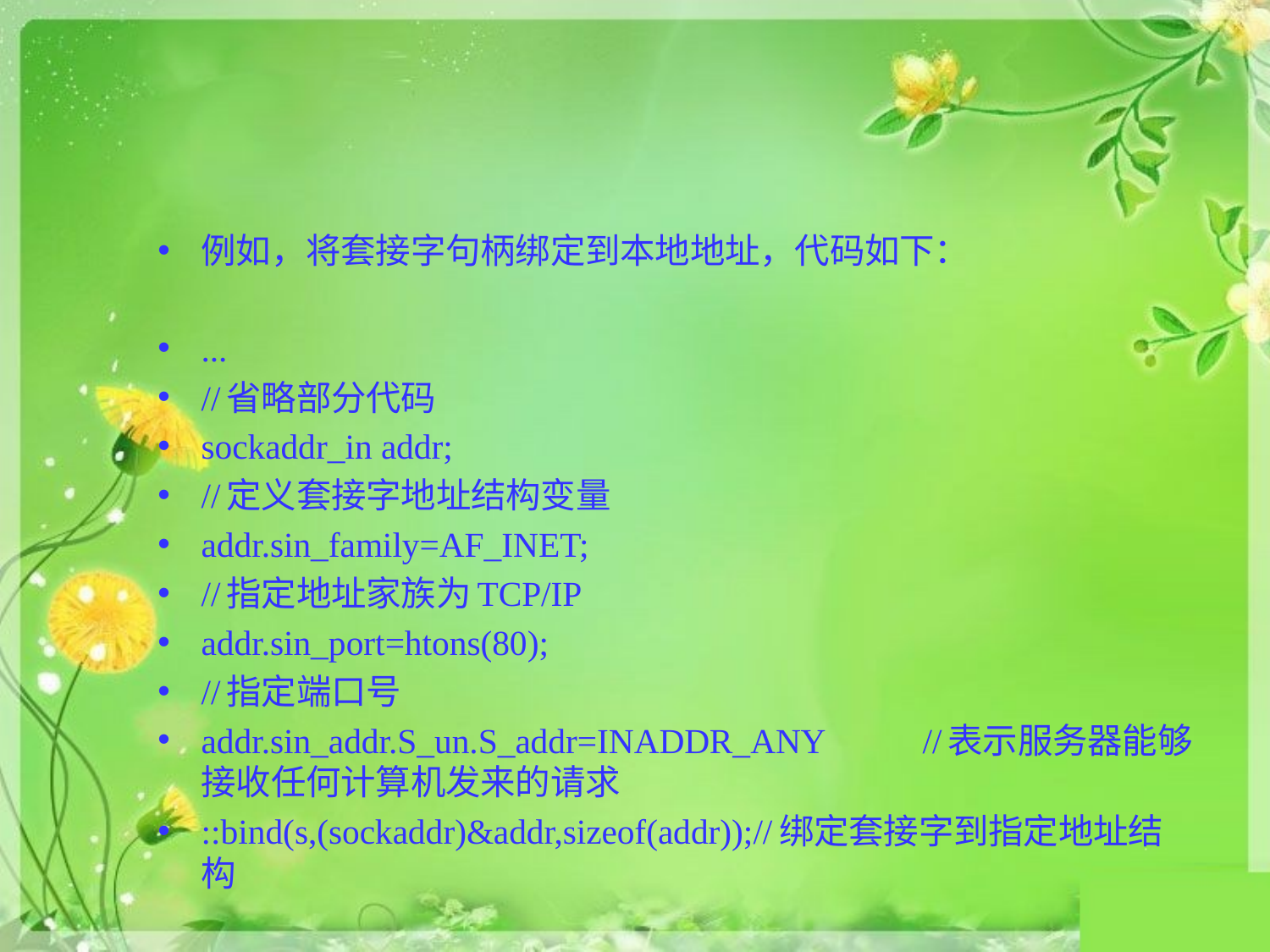

#
例如，将套接字句柄绑定到本地地址，代码如下：

...
//省略部分代码
sockaddr_in addr;
//定义套接字地址结构变量
addr.sin_family=AF_INET;
//指定地址家族为TCP/IP
addr.sin_port=htons(80);
//指定端口号
addr.sin_addr.S_un.S_addr=INADDR_ANY  	//表示服务器能够接收任何计算机发来的请求
::bind(s,(sockaddr)&addr,sizeof(addr));//绑定套接字到指定地址结构